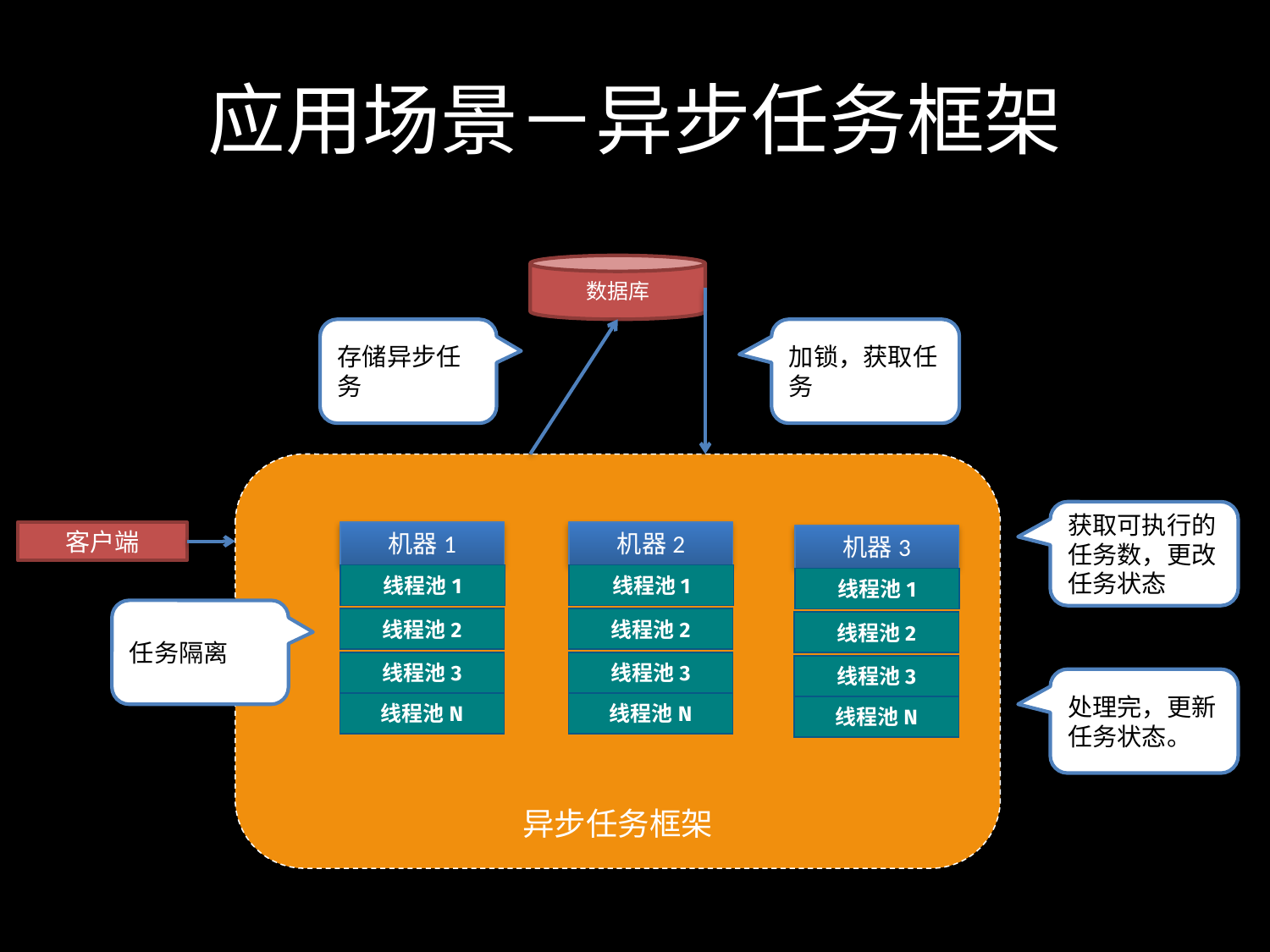

# 应用场景－异步任务框架
数据库
存储异步任务
加锁，获取任务
异步任务框架
获取可执行的任务数，更改任务状态
客户端
机器1
机器2
机器3
线程池1
线程池1
线程池1
任务隔离
线程池2
线程池2
线程池2
线程池3
线程池3
线程池3
处理完，更新任务状态。
线程池N
线程池N
线程池N